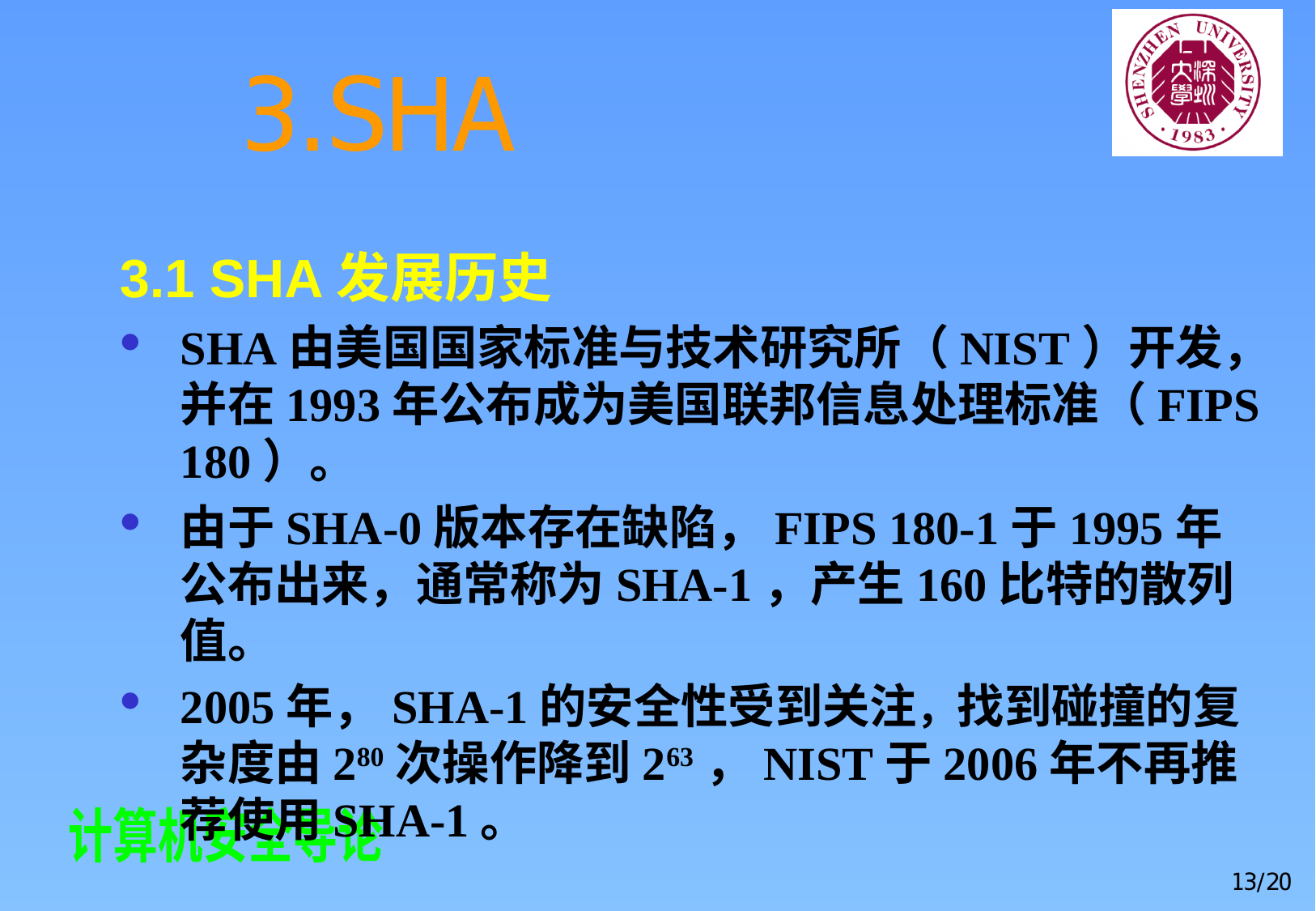

# 3.SHA
3.1 SHA发展历史
SHA由美国国家标准与技术研究所（NIST）开发，并在1993年公布成为美国联邦信息处理标准（FIPS 180）。
由于SHA-0版本存在缺陷，FIPS 180-1于1995年公布出来，通常称为SHA-1，产生160比特的散列值。
2005年，SHA-1的安全性受到关注，找到碰撞的复杂度由280次操作降到263，NIST于2006年不再推荐使用SHA-1。

13/20